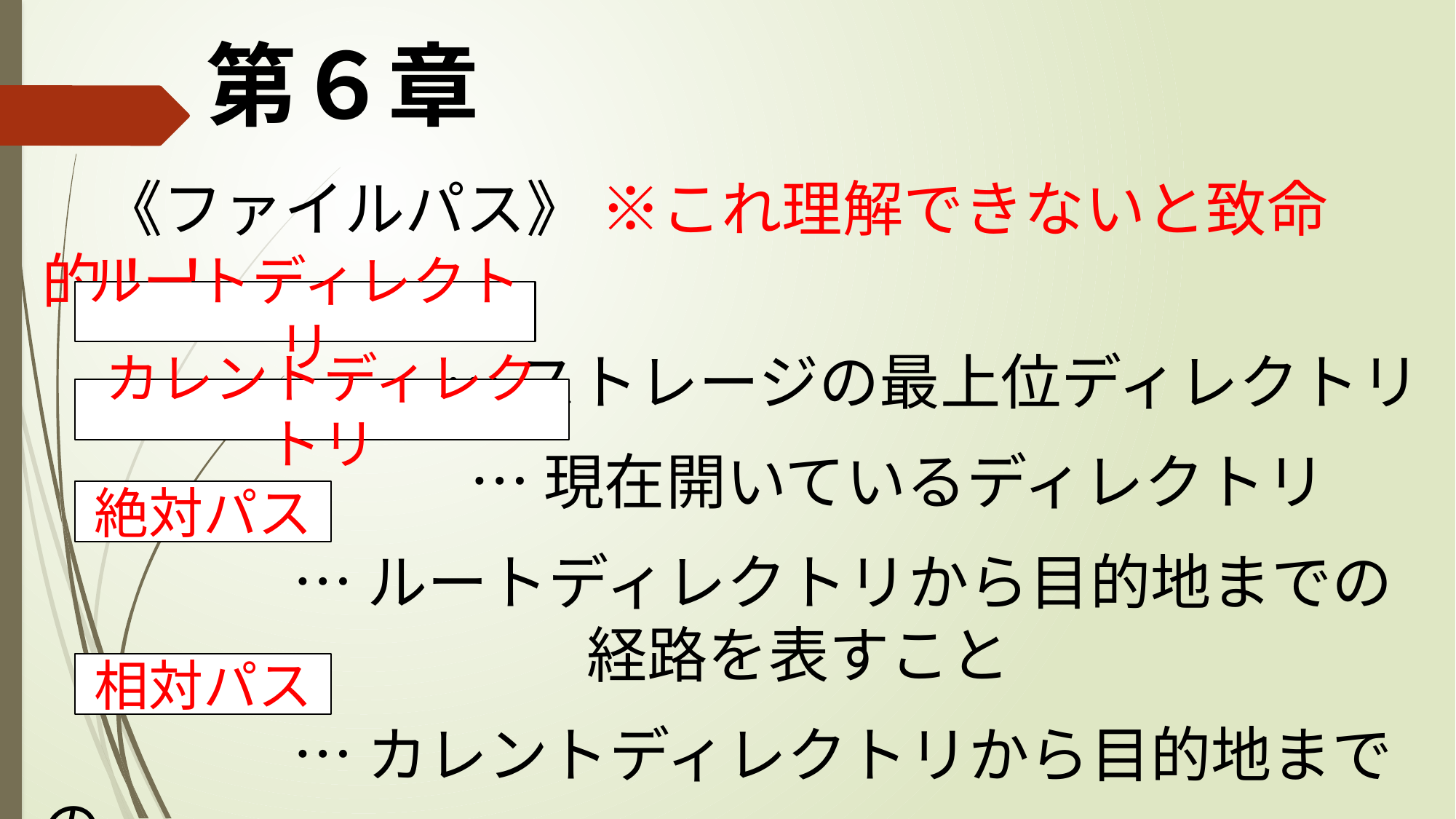

第６章
　《ファイルパス》 ※これ理解できないと致命的！！
　                         … ストレージの最上位ディレクトリ
　                           … 現在開いているディレクトリ
　              … ルートディレクトリから目的地までの
　　　　　　　　　経路を表すこと
　              … カレントディレクトリから目的地までの
　　　　　　　　　経路を表すこと
ルートディレクトリ
カレントディレクトリ
絶対パス
相対パス